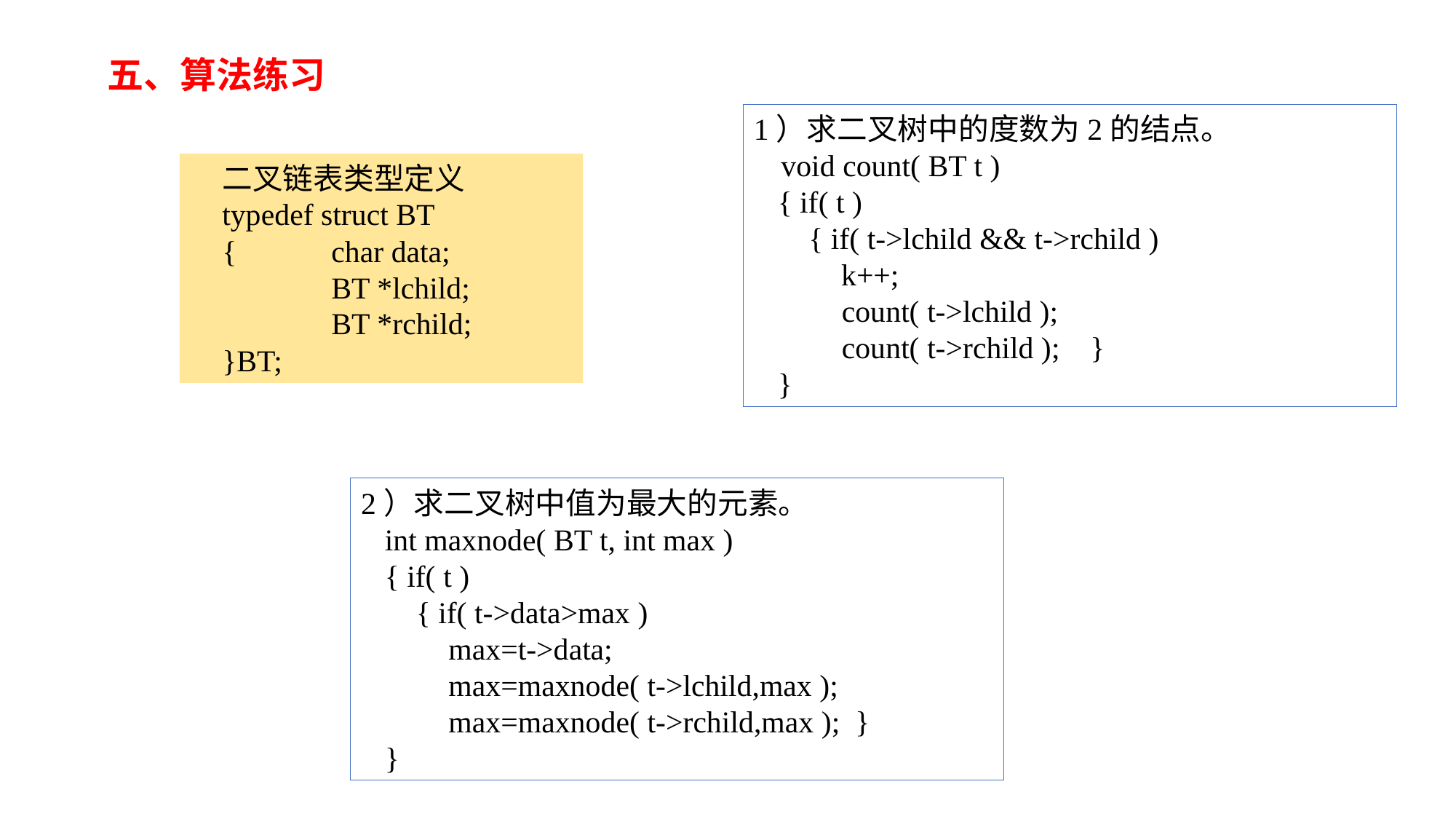

五、算法练习
1）求二叉树中的度数为2的结点。
void count( BT t )
{ if( t )
  { if( t->lchild && t->rchild )
k++;
  count( t->lchild );
  count( t->rchild );    }
}
二叉链表类型定义
typedef struct BT
{	char data;
	BT *lchild;
	BT *rchild;
}BT;
2）求二叉树中值为最大的元素。
int maxnode( BT t, int max )
{ if( t )
  { if( t->data>max )
max=t->data;
max=maxnode( t->lchild,max );
max=maxnode( t->rchild,max );  }
}